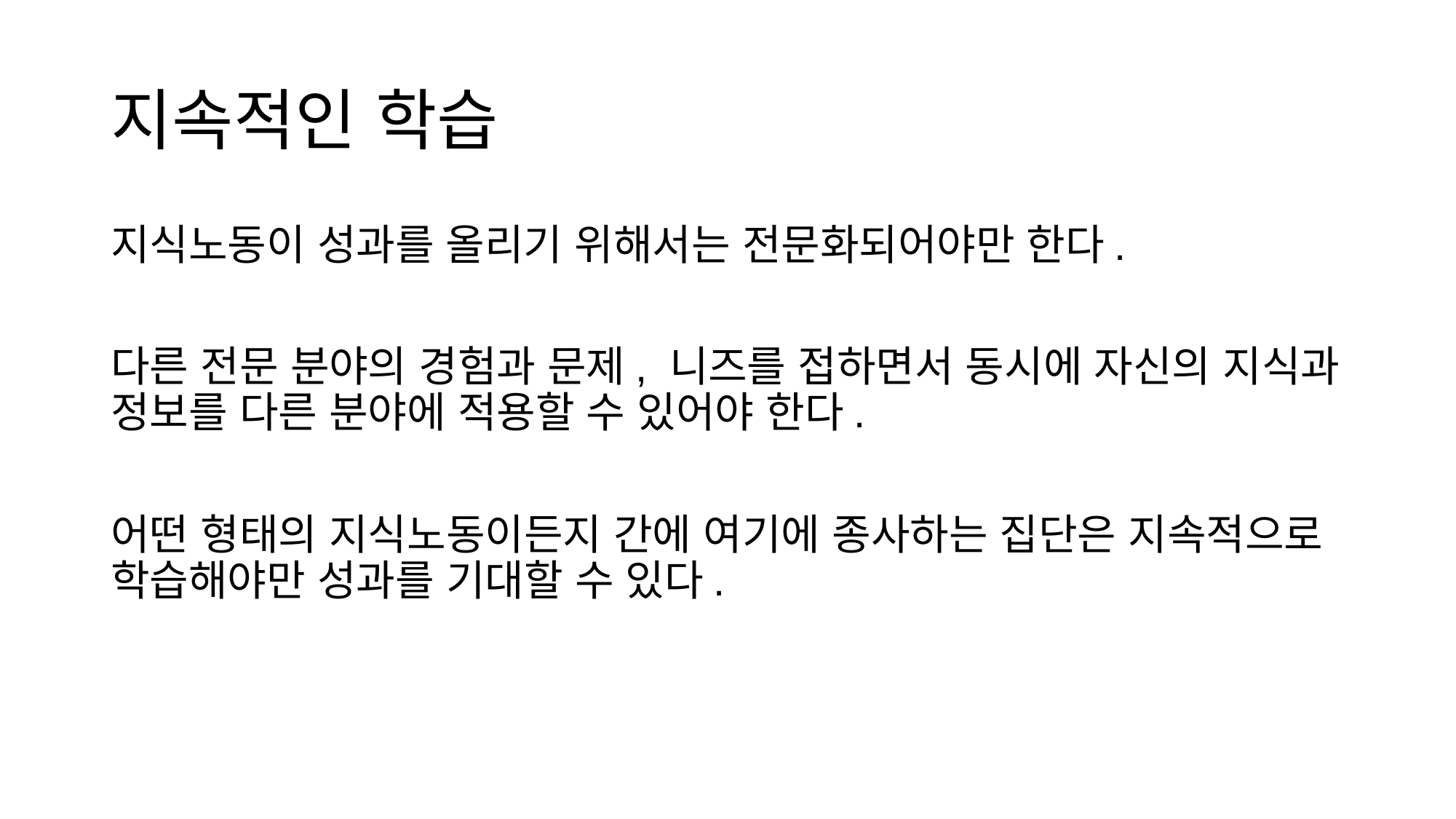

# 지속적인 학습
지식노동이 성과를 올리기 위해서는 전문화되어야만 한다.

다른 전문 분야의 경험과 문제, 니즈를 접하면서 동시에 자신의 지식과 정보를 다른 분야에 적용할 수 있어야 한다.

어떤 형태의 지식노동이든지 간에 여기에 종사하는 집단은 지속적으로 학습해야만 성과를 기대할 수 있다.